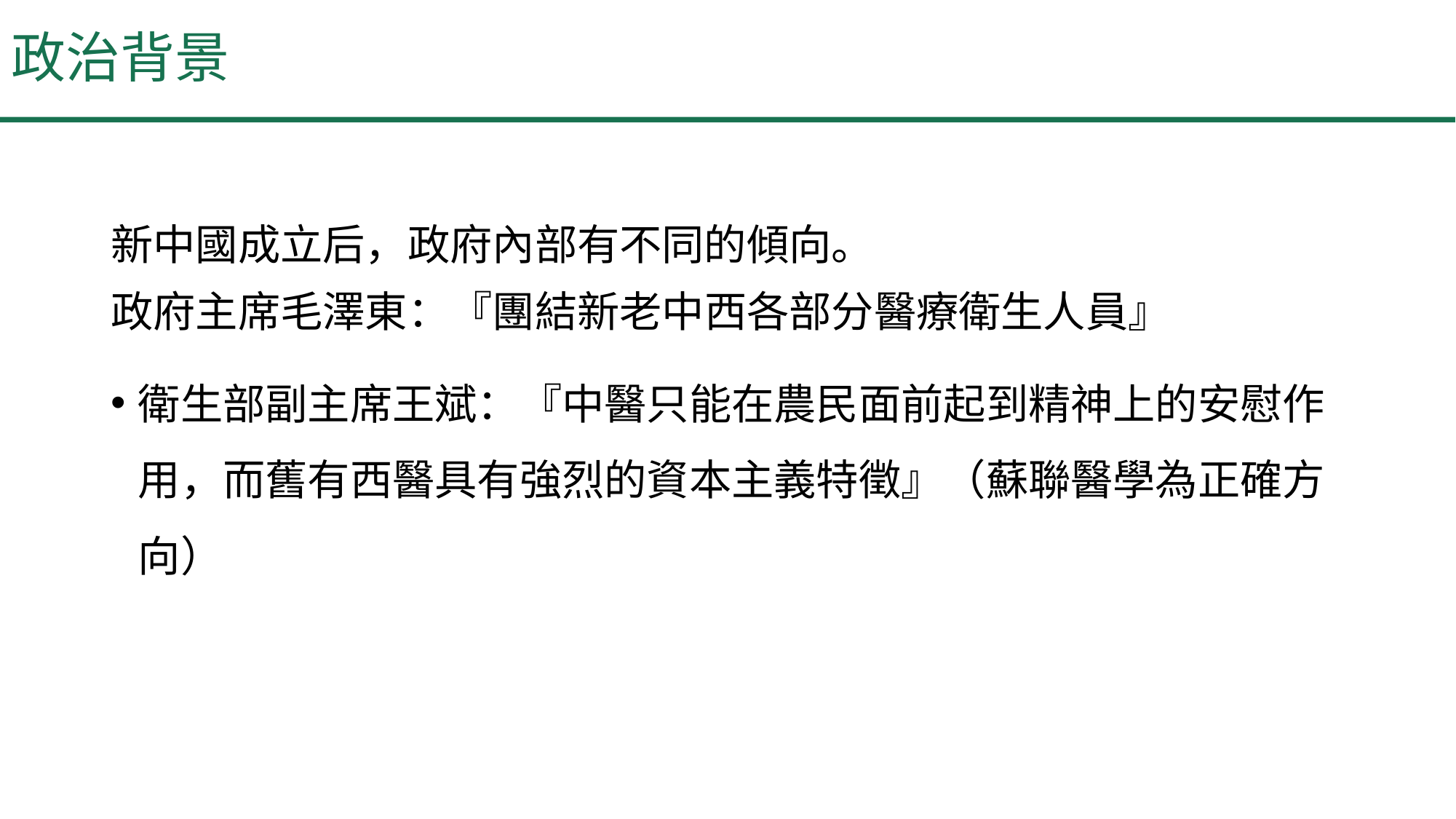

# 政治背景
新中國成立后，政府內部有不同的傾向。
政府主席毛澤東：『團結新老中西各部分醫療衛生人員』
衛生部副主席王斌：『中醫只能在農民面前起到精神上的安慰作用，而舊有西醫具有強烈的資本主義特徵』（蘇聯醫學為正確方向）